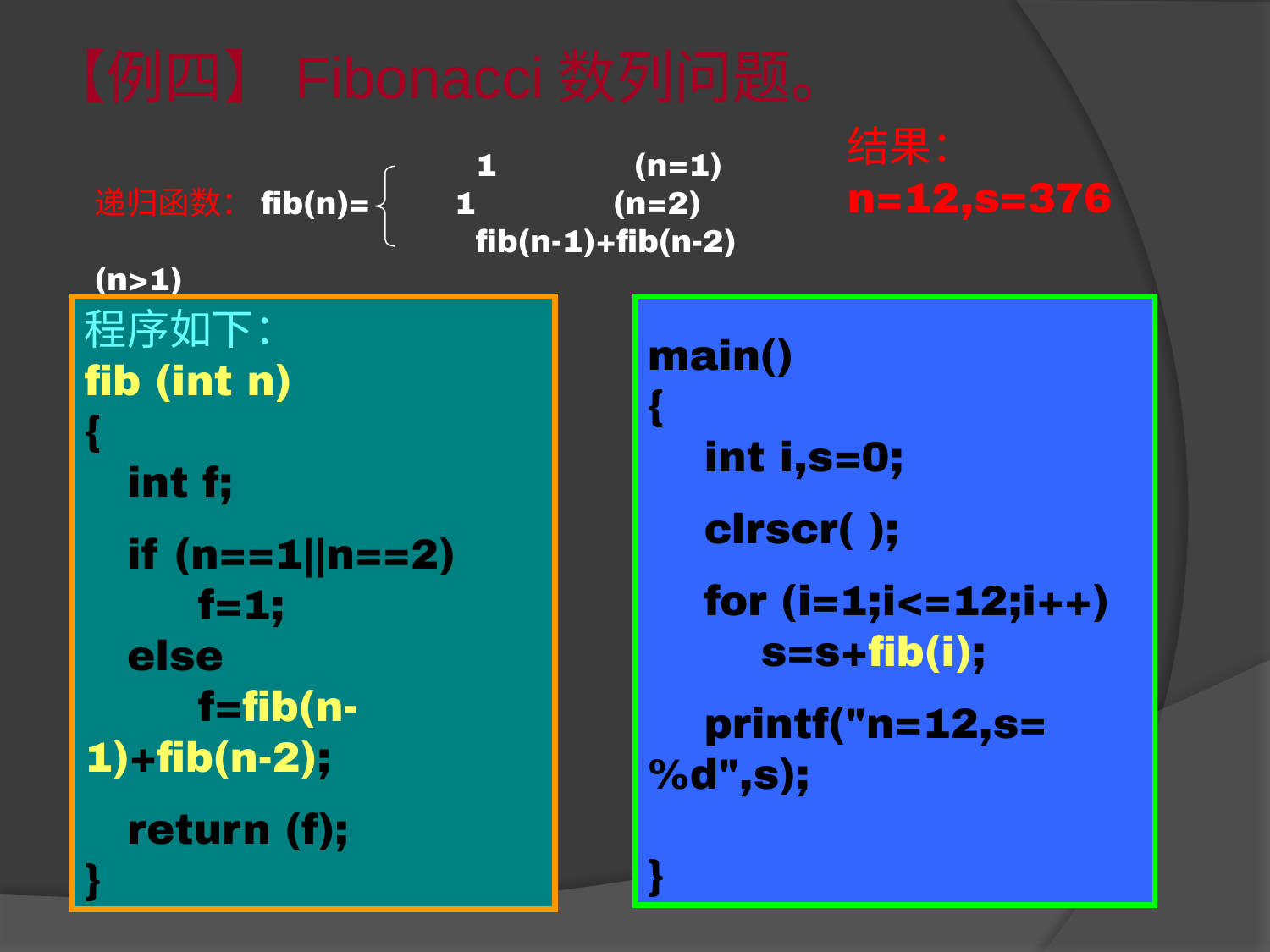

# 【例四】Fibonacci数列问题。
结果：
n=12,s=376
                                    1             (n=1)
递归函数：fib(n)=        1             (n=2)
                                    fib(n-1)+fib(n-2)   (n>1)

程序如下：
fib (int n)
{
   int f;
   if (n==1||n==2)
        f=1;
   else
        f=fib(n-1)+fib(n-2);
   return (f);
}
main()
{
    int i,s=0;
    clrscr( );
    for (i=1;i<=12;i++)
        s=s+fib(i);
    printf("n=12,s=%d",s);

}